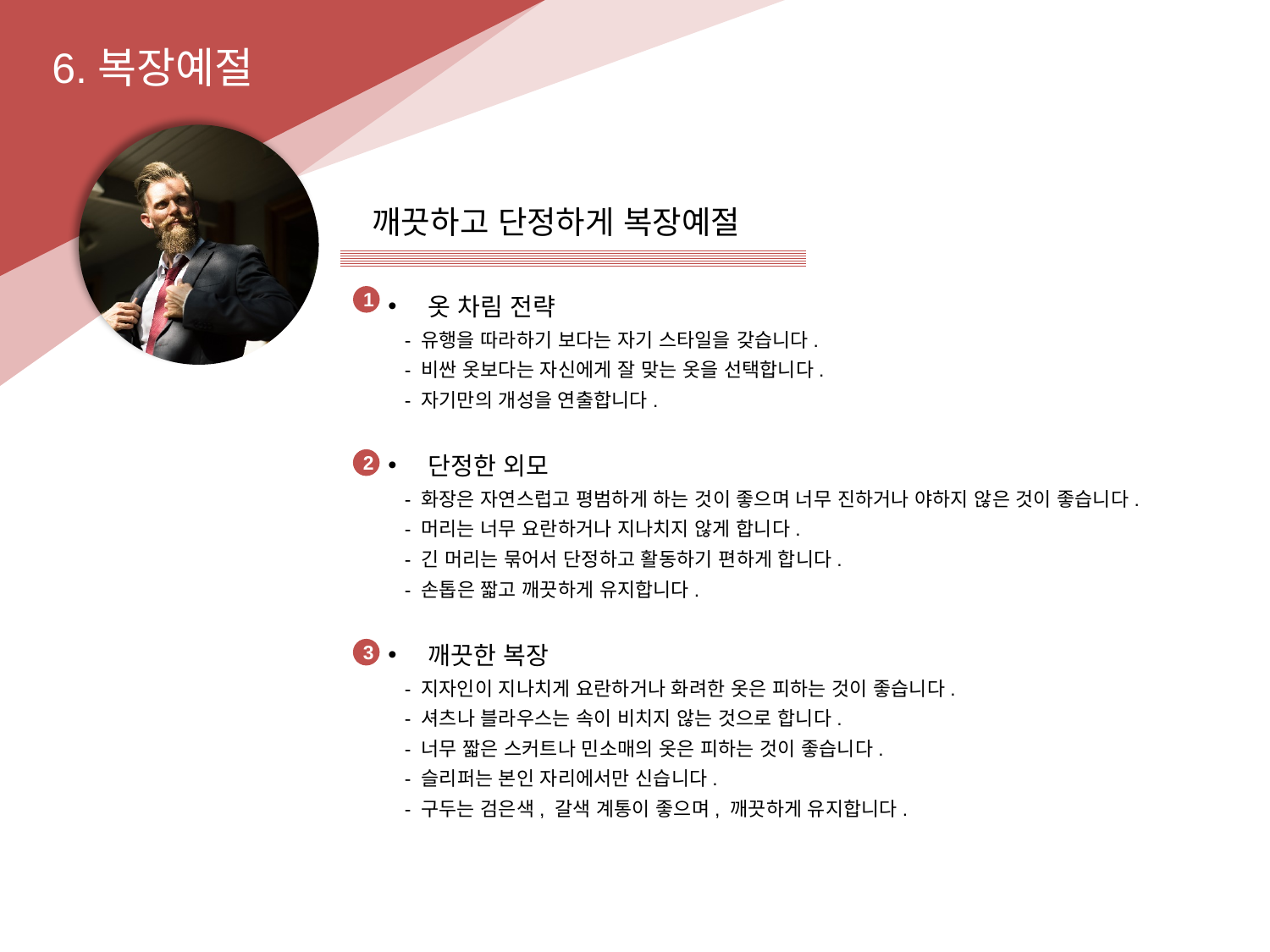

6.복장예절

깨끗하고 단정하게 복장예절

옷 차림 전략
   - 유행을 따라하기 보다는 자기 스타일을 갖습니다.
   - 비싼 옷보다는 자신에게 잘 맞는 옷을 선택합니다.
   - 자기만의 개성을 연출합니다.

단정한 외모
   - 화장은 자연스럽고 평범하게 하는 것이 좋으며 너무 진하거나 야하지 않은 것이 좋습니다.
   - 머리는 너무 요란하거나 지나치지 않게 합니다.
   - 긴 머리는 묶어서 단정하고 활동하기 편하게 합니다.
   - 손톱은 짧고 깨끗하게 유지합니다.

깨끗한 복장
   - 지자인이 지나치게 요란하거나 화려한 옷은 피하는 것이 좋습니다.
   - 셔츠나 블라우스는 속이 비치지 않는 것으로 합니다.
   - 너무 짧은 스커트나 민소매의 옷은 피하는 것이 좋습니다.
   - 슬리퍼는 본인 자리에서만 신습니다.
   - 구두는 검은색, 갈색 계통이 좋으며, 깨끗하게 유지합니다.

1
2
3